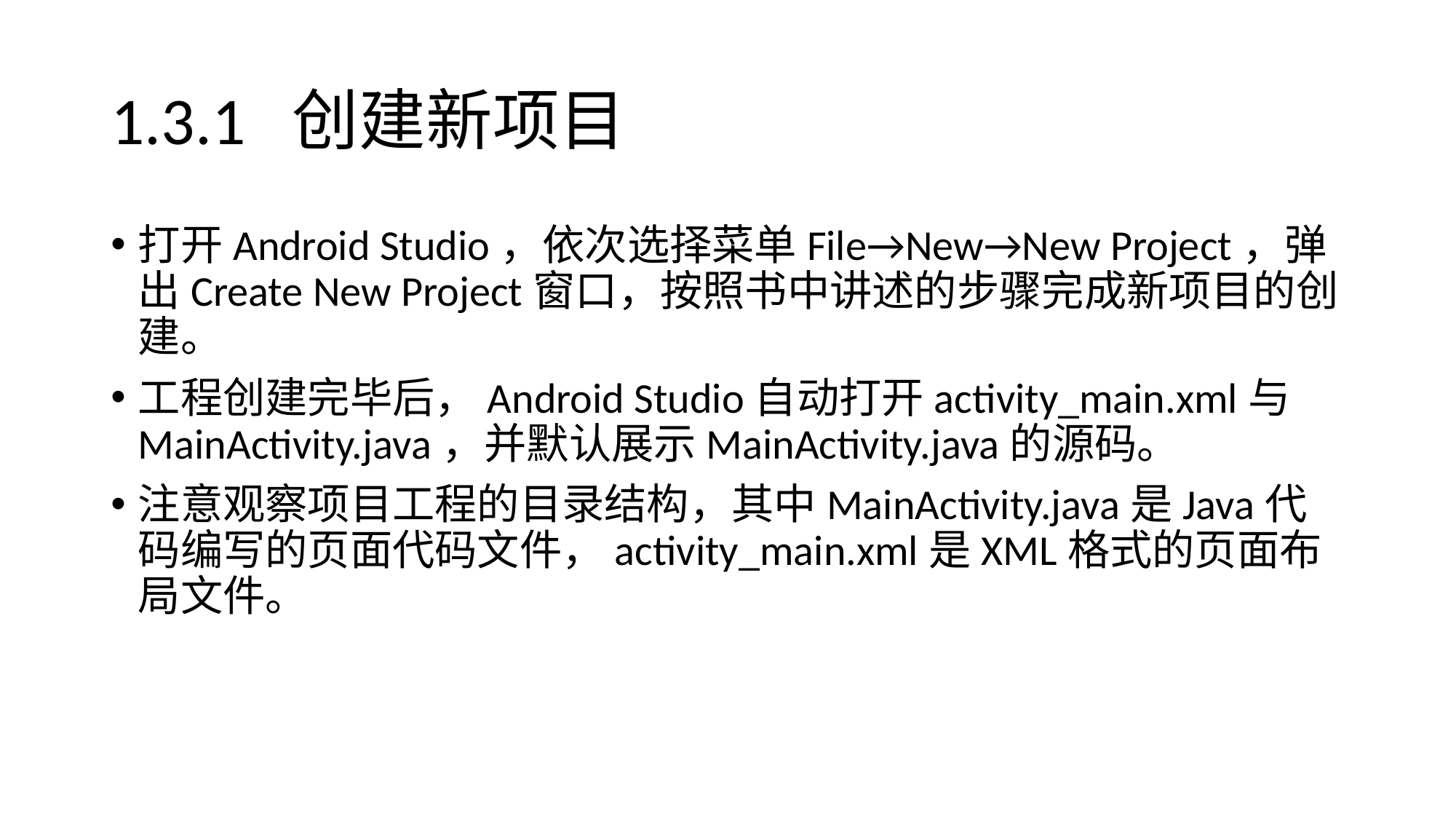

# 1.3.1  创建新项目
打开Android Studio，依次选择菜单File→New→New Project，弹出Create New Project窗口，按照书中讲述的步骤完成新项目的创建。
工程创建完毕后，Android Studio自动打开activity_main.xml与MainActivity.java，并默认展示MainActivity.java的源码。
注意观察项目工程的目录结构，其中MainActivity.java是Java代码编写的页面代码文件，activity_main.xml是XML格式的页面布局文件。